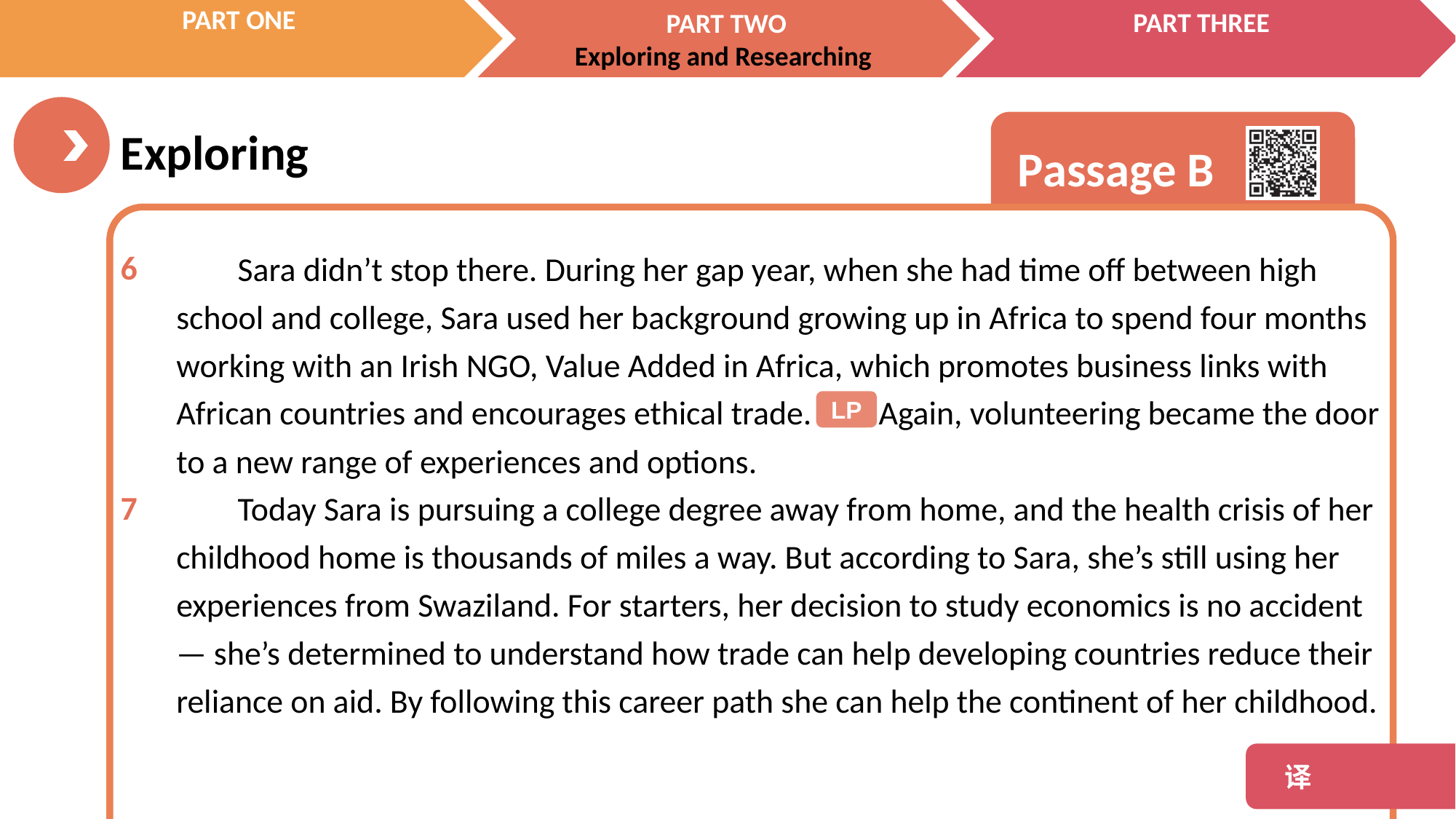

Sara didn’t stop there. During her gap year, when she had time off between high school and college, Sara used her background growing up in Africa to spend four months working with an Irish NGO, Value Added in Africa, which promotes business links with African countries and encourages ethical trade.         Again, volunteering became the door to a new range of experiences and options.
    Today Sara is pursuing a college degree away from home, and the health crisis of her childhood home is thousands of miles a way. But according to Sara, she’s still using her experiences from Swaziland. For starters, her decision to study economics is no accident — she’s determined to understand how trade can help developing countries reduce their reliance on aid. By following this career path she can help the continent of her childhood.
6

7

LP
   译